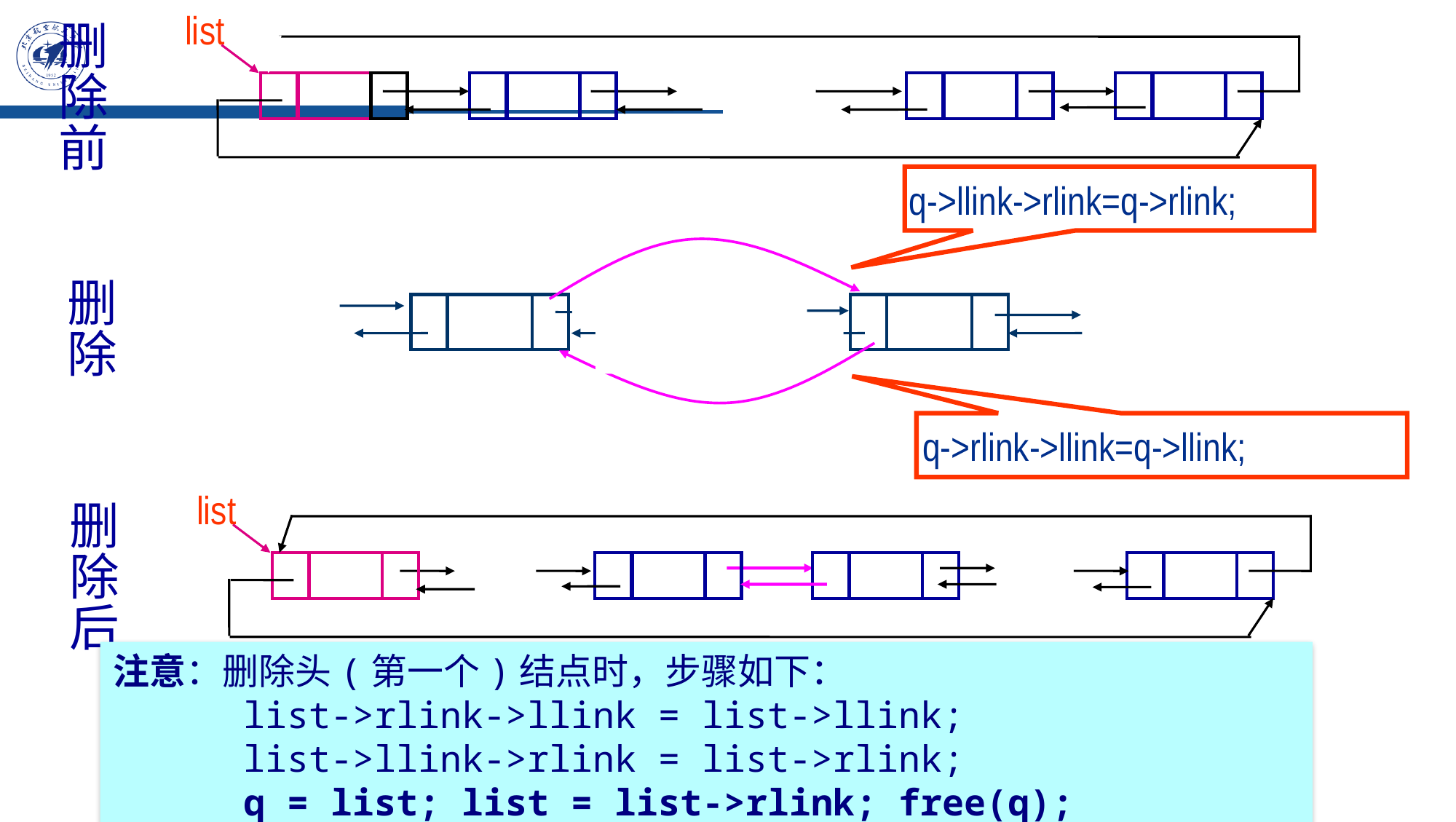

list

…

删
除
前

q->llink->rlink=q->rlink;

q
删除
x
…
…

q->rlink->llink=q->llink;
list
删
除
后

…
…

注意：删除头(第一个)结点时，步骤如下：
list->rlink->llink = list->llink;
list->llink->rlink = list->rlink;
q = list; list = list->rlink; free(q);